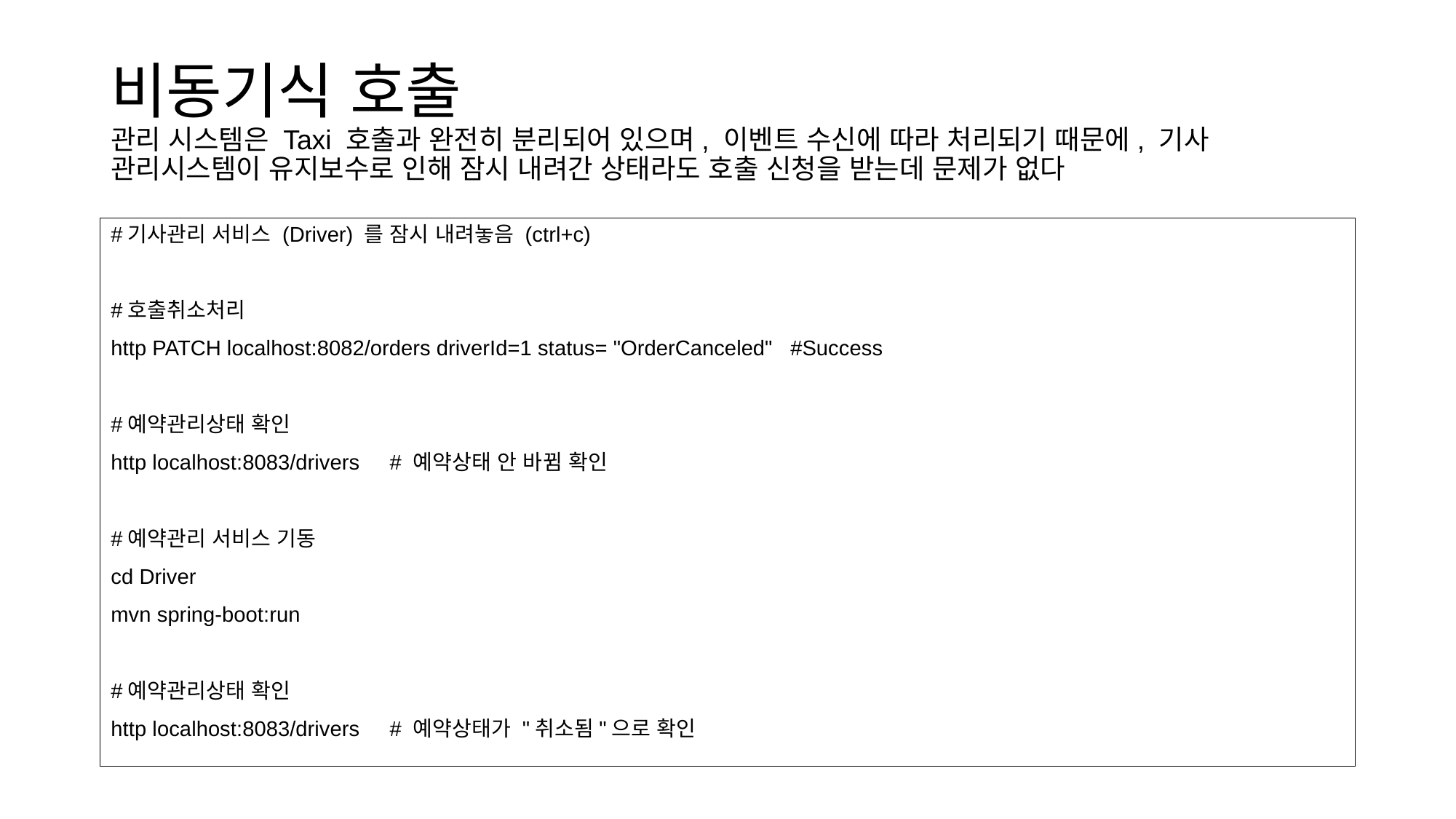

# 비동기식 호출 관리 시스템은 Taxi 호출과 완전히 분리되어 있으며, 이벤트 수신에 따라 처리되기 때문에, 기사 관리시스템이 유지보수로 인해 잠시 내려간 상태라도 호출 신청을 받는데 문제가 없다
#기사관리 서비스 (Driver) 를 잠시 내려놓음 (ctrl+c)

#호출취소처리
http PATCH localhost:8082/orders driverId=1 status= "OrderCanceled"   #Success

#예약관리상태 확인
http localhost:8083/drivers     # 예약상태 안 바뀜 확인

#예약관리 서비스 기동
cd Driver
mvn spring-boot:run

#예약관리상태 확인
http localhost:8083/drivers     # 예약상태가 "취소됨"으로 확인